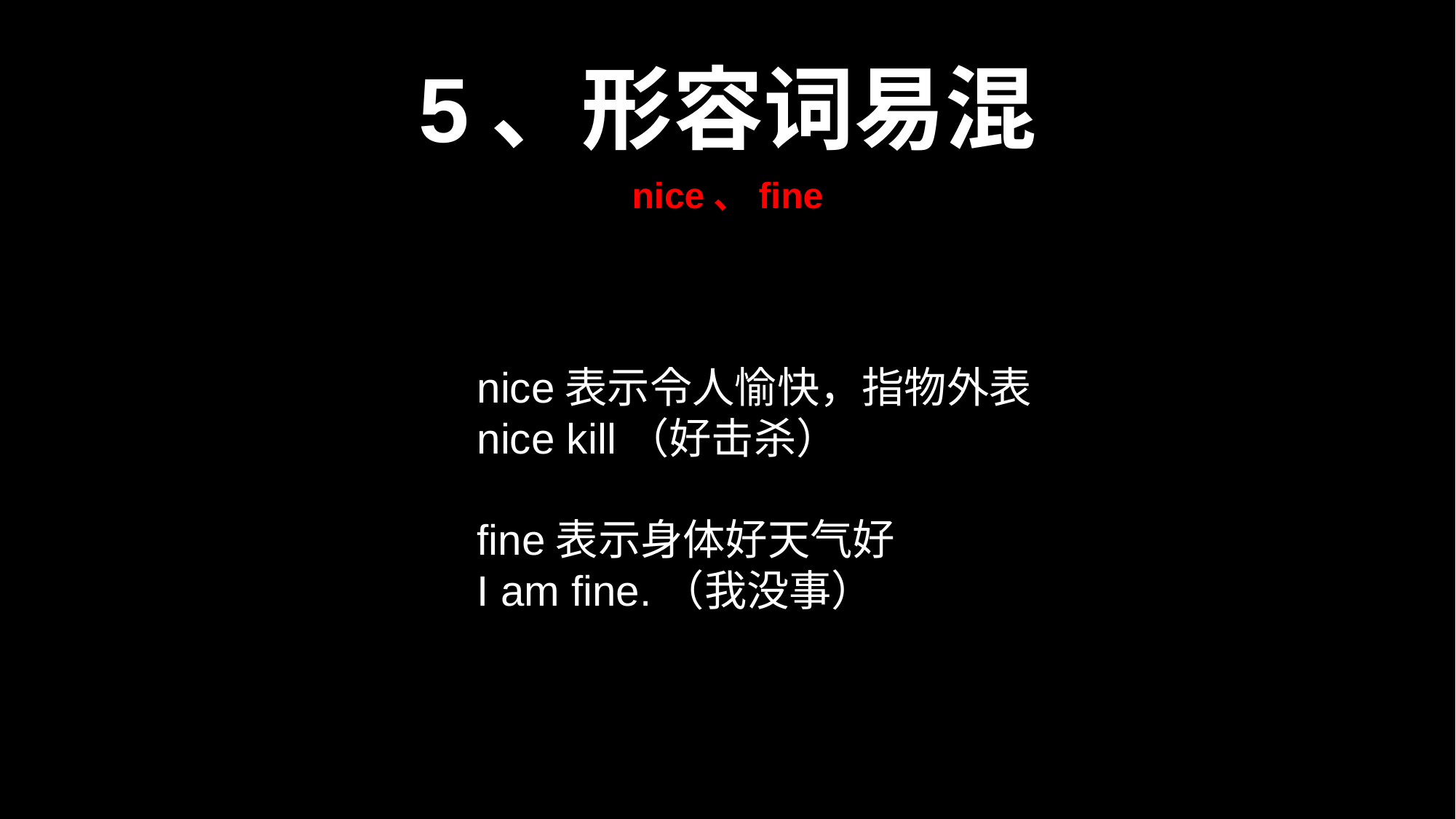

5、形容词易混
nice、fine
nice表示令人愉快，指物外表
nice kill（好击杀）

fine表示身体好天气好
I am fine.（我没事）